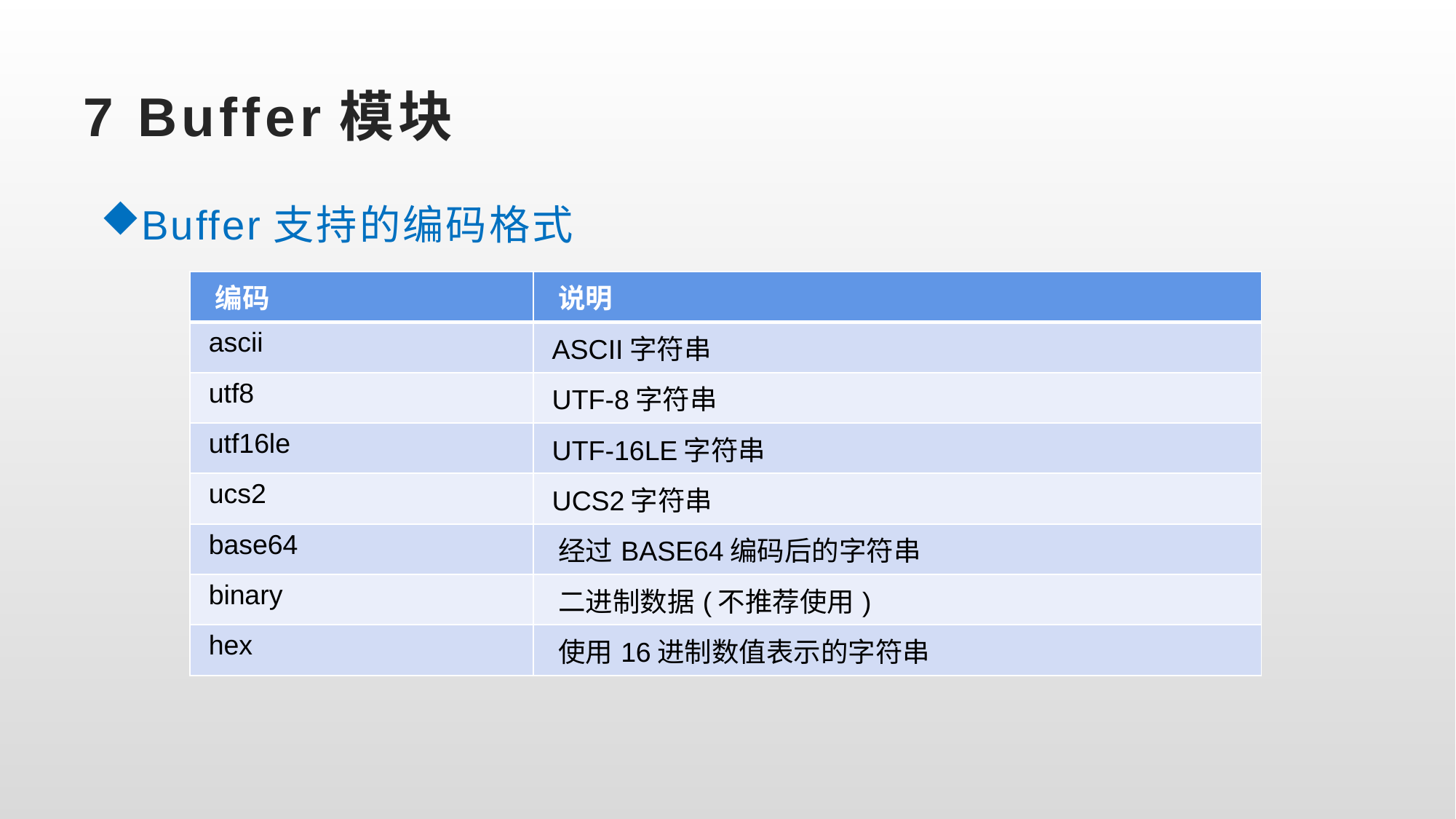

# 7 Buffer模块
Buffer支持的编码格式
| 编码 | 说明 |
| --- | --- |
| ascii | ASCII字符串 |
| utf8 | UTF-8字符串 |
| utf16le | UTF-16LE字符串 |
| ucs2 | UCS2字符串 |
| base64 | 经过BASE64编码后的字符串 |
| binary | 二进制数据(不推荐使用) |
| hex | 使用16进制数值表示的字符串 |